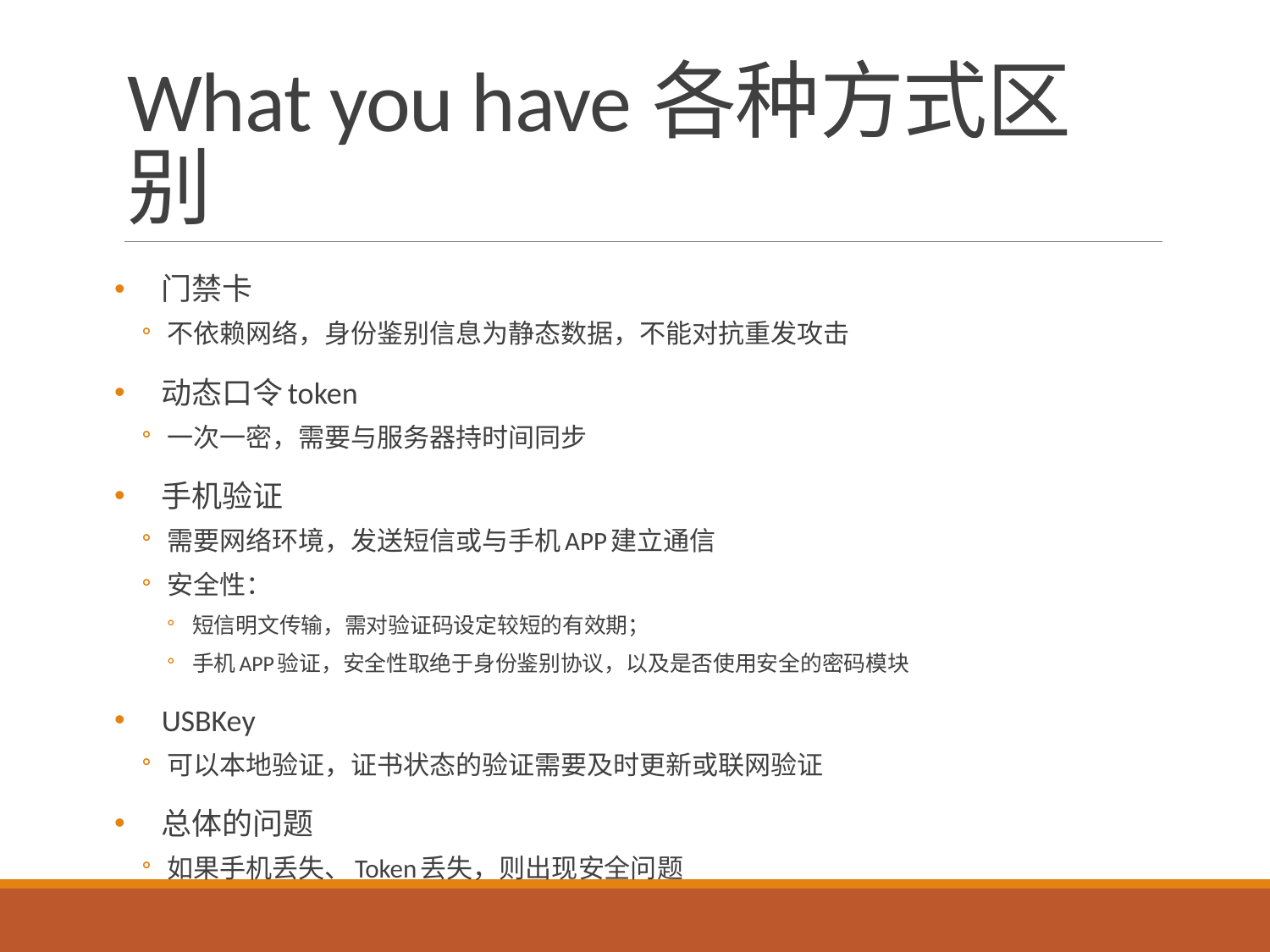

# What you have各种方式区别
门禁卡
不依赖网络，身份鉴别信息为静态数据，不能对抗重发攻击
动态口令token
一次一密，需要与服务器持时间同步
手机验证
需要网络环境，发送短信或与手机APP建立通信
安全性：
短信明文传输，需对验证码设定较短的有效期；
手机APP验证，安全性取绝于身份鉴别协议，以及是否使用安全的密码模块
USBKey
可以本地验证，证书状态的验证需要及时更新或联网验证
总体的问题
如果手机丢失、Token丢失，则出现安全问题

11